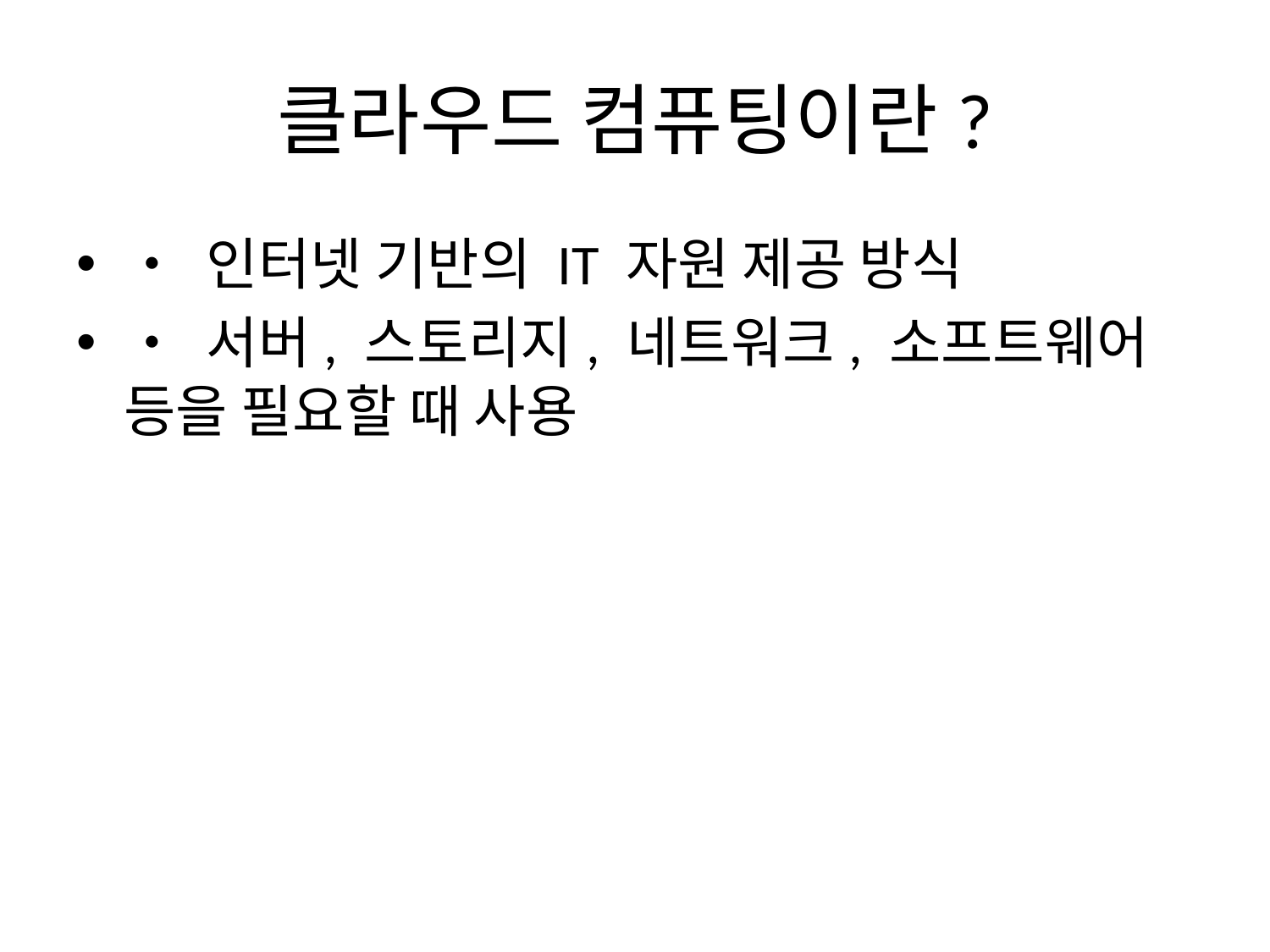

# 클라우드 컴퓨팅이란?
• 인터넷 기반의 IT 자원 제공 방식
• 서버, 스토리지, 네트워크, 소프트웨어 등을 필요할 때 사용